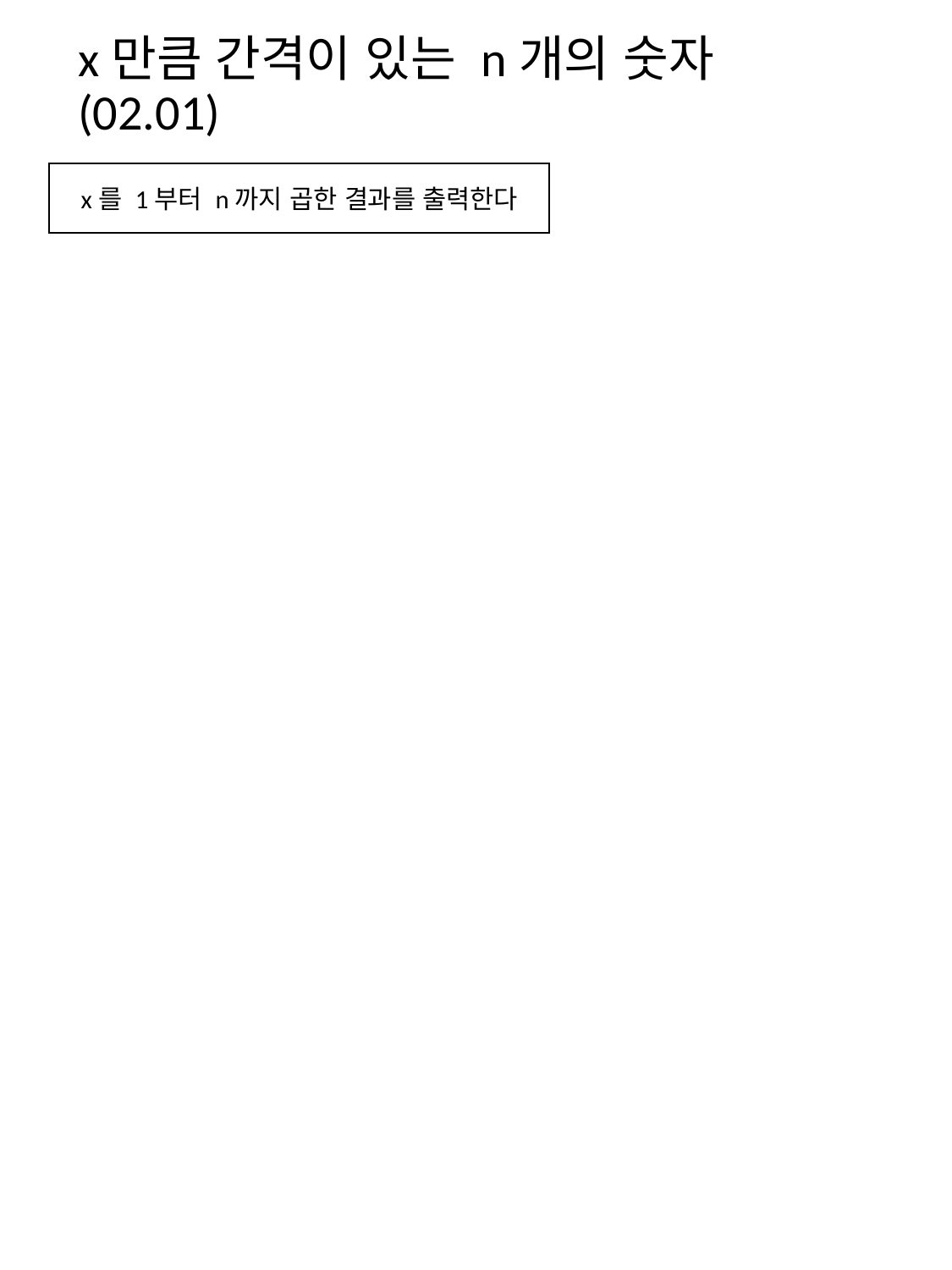

# x만큼 간격이 있는 n개의 숫자 (02.01)
x를 1부터 n까지 곱한 결과를 출력한다